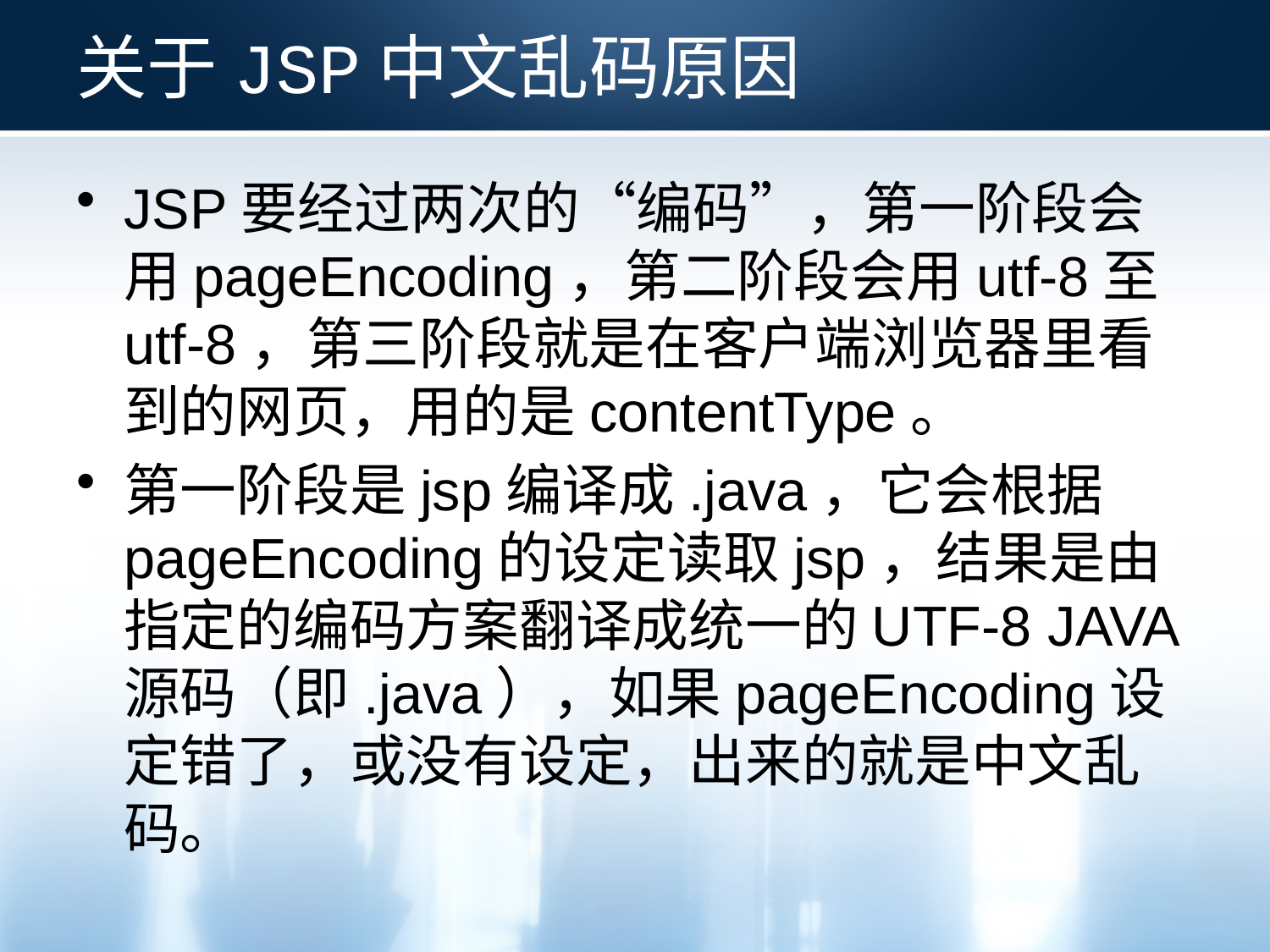

# 关于JSP中文乱码原因
JSP要经过两次的“编码”，第一阶段会用pageEncoding，第二阶段会用utf-8至utf-8，第三阶段就是在客户端浏览器里看到的网页，用的是contentType。
第一阶段是jsp编译成.java，它会根据pageEncoding的设定读取jsp，结果是由指定的编码方案翻译成统一的UTF-8 JAVA源码（即.java），如果pageEncoding设定错了，或没有设定，出来的就是中文乱码。